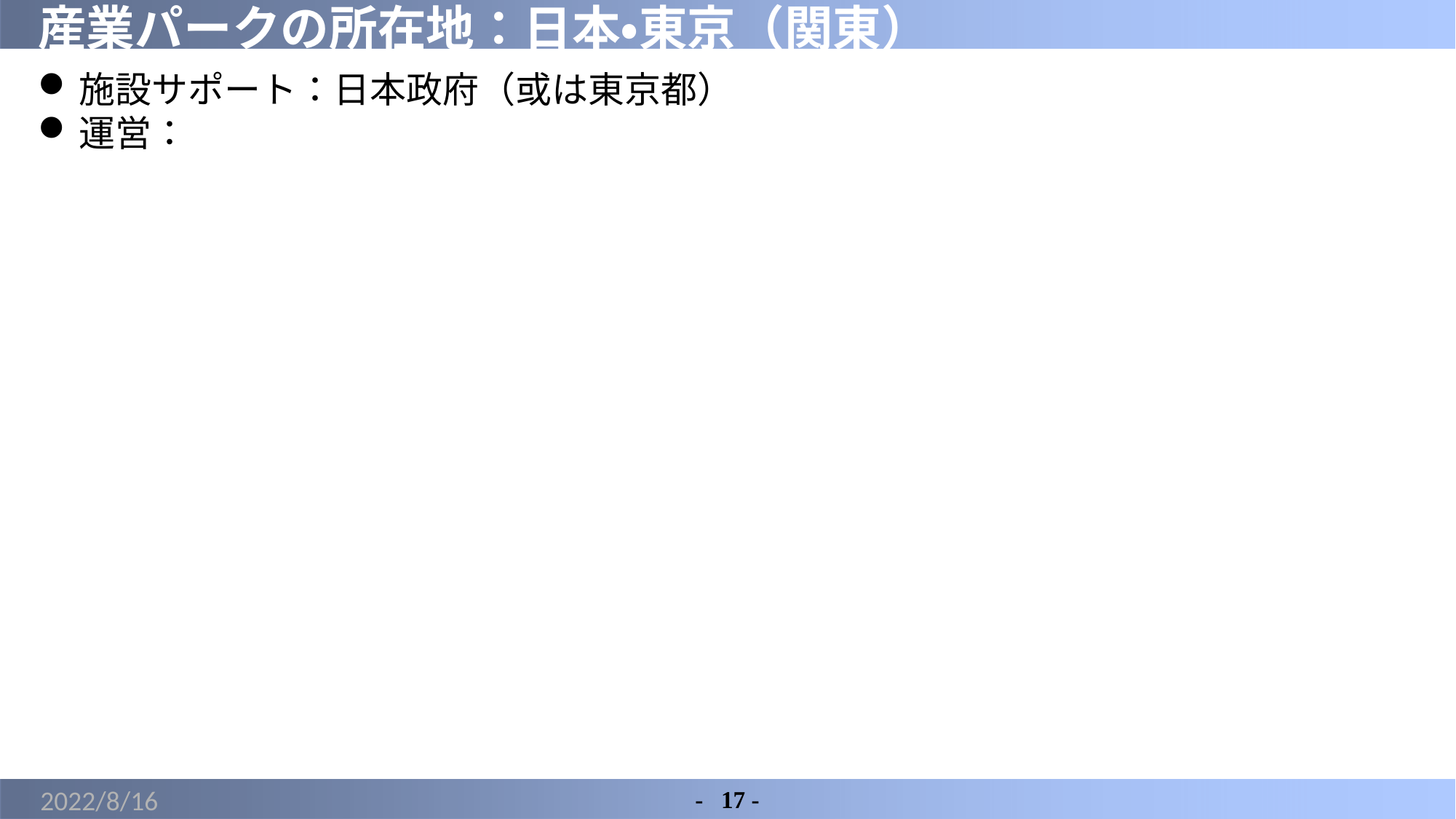

# 産業パークの所在地：日本・東京（関東）
施設サポート：日本政府（或は東京都）
運営：
2022/8/16
-	17 -